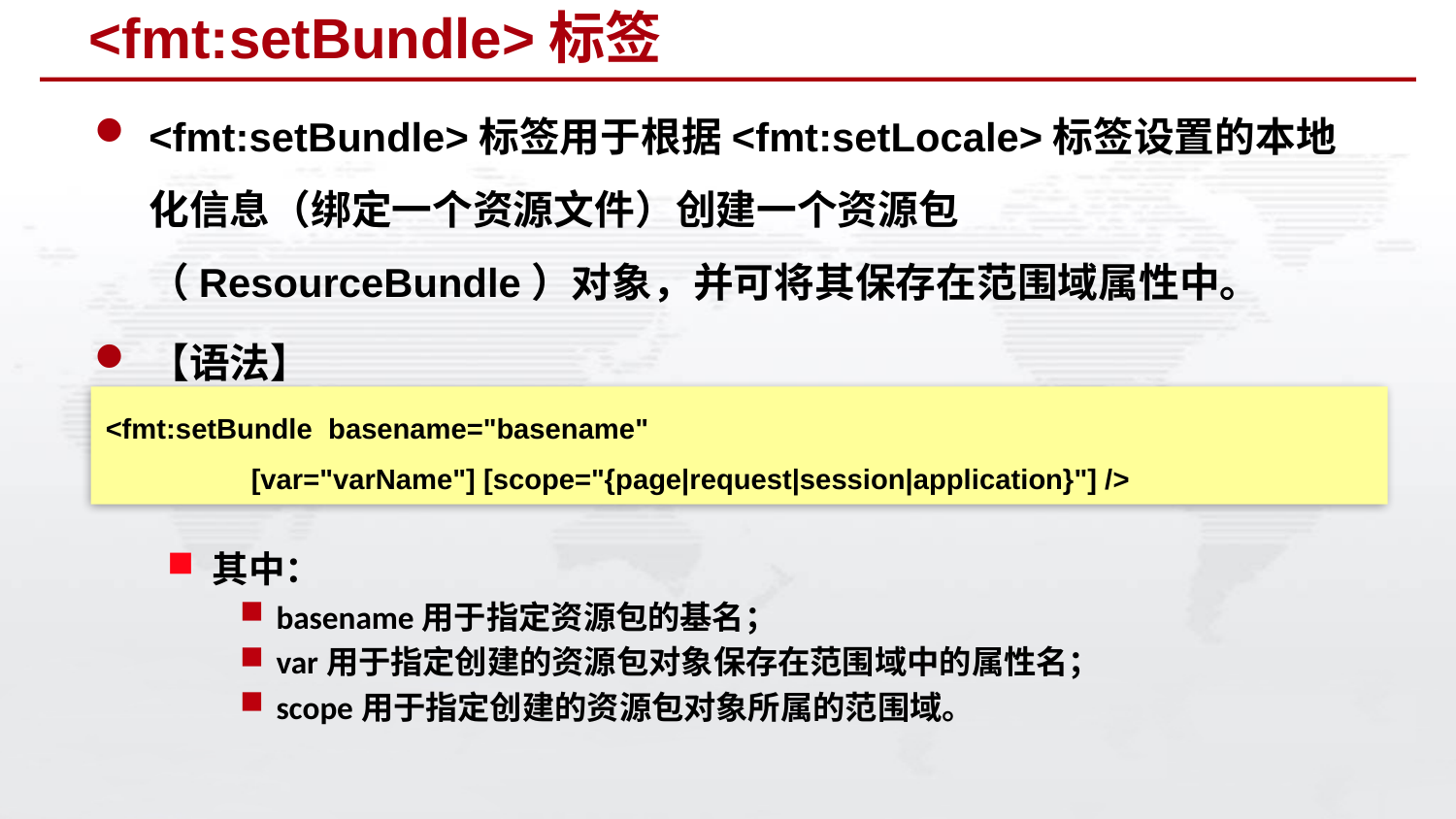

# <fmt:setBundle>标签
<fmt:setBundle>标签用于根据<fmt:setLocale>标签设置的本地化信息（绑定一个资源文件）创建一个资源包（ResourceBundle）对象，并可将其保存在范围域属性中。
【语法】

其中：
basename用于指定资源包的基名；
var用于指定创建的资源包对象保存在范围域中的属性名；
scope用于指定创建的资源包对象所属的范围域。

<fmt:setBundle  basename="basename"
	[var="varName"] [scope="{page|request|session|application}"] />